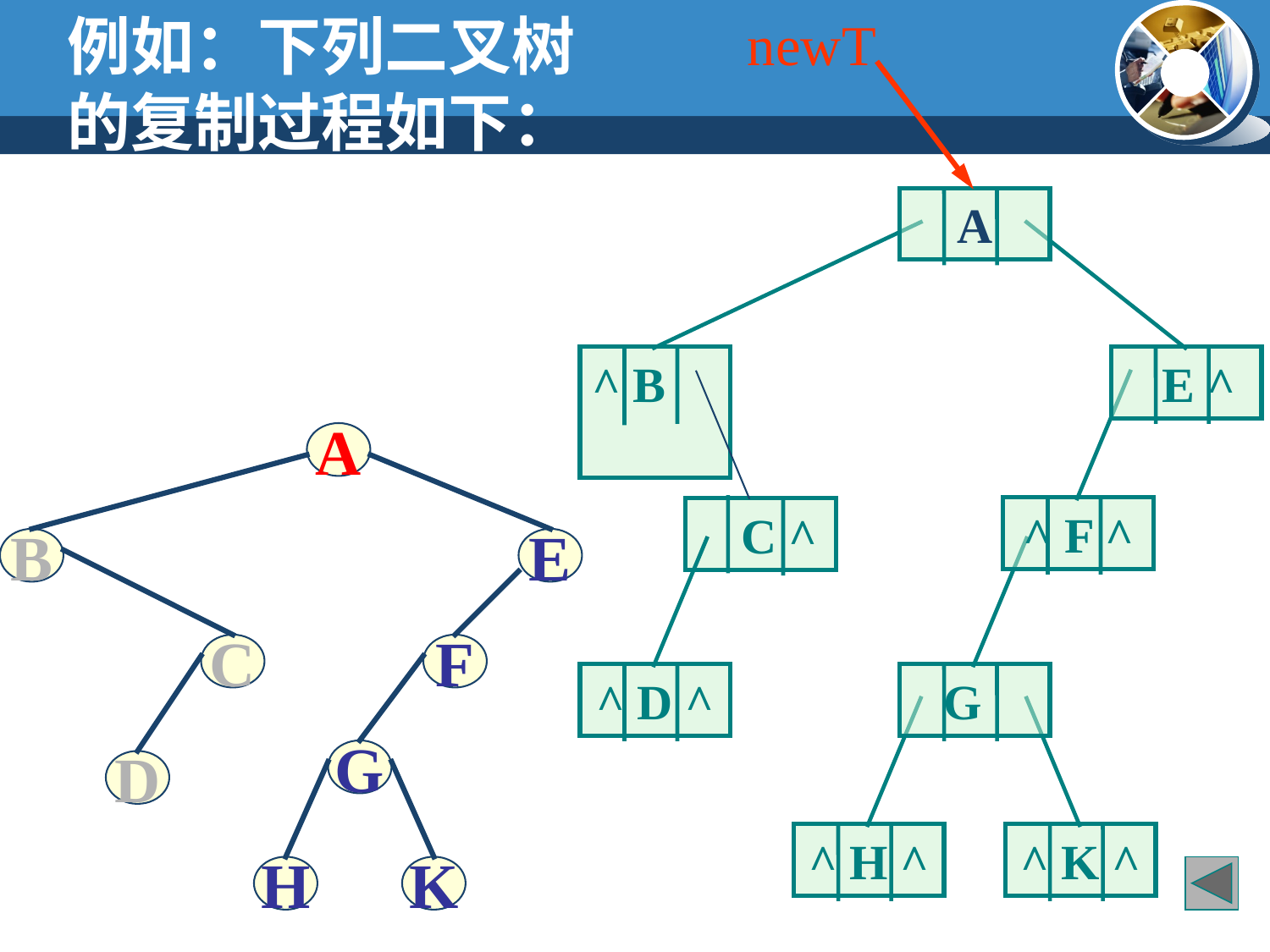

例如：下列二叉树的复制过程如下：
newT

A

^ B
   E ^

A

^ F ^
   C ^

B
E

C
F

^ D ^
G

G
D

^ H ^
^ K ^

H
K